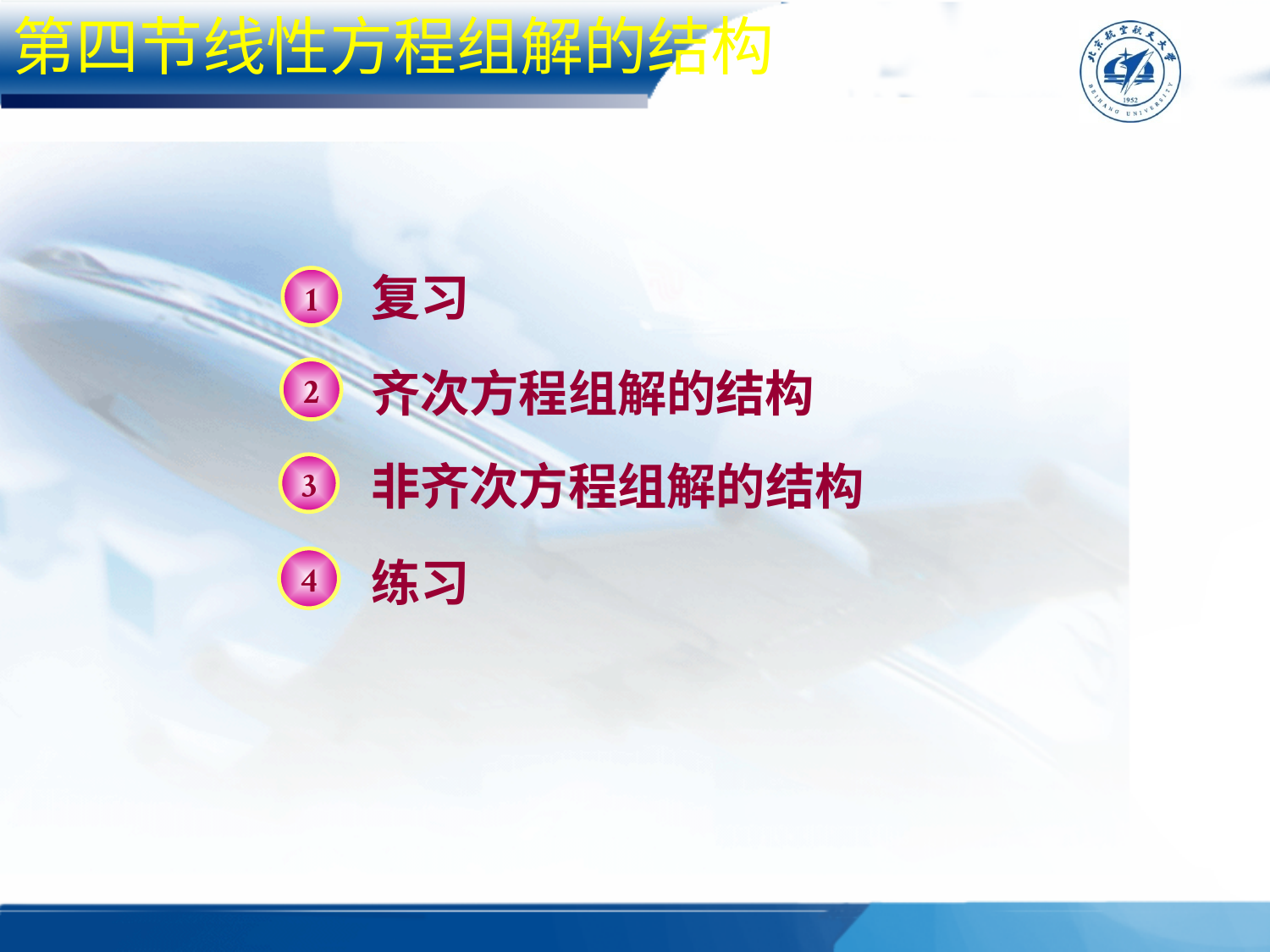

第四节线性方程组解的结构
复习
1
齐次方程组解的结构
2
非齐次方程组解的结构
3
练习
4